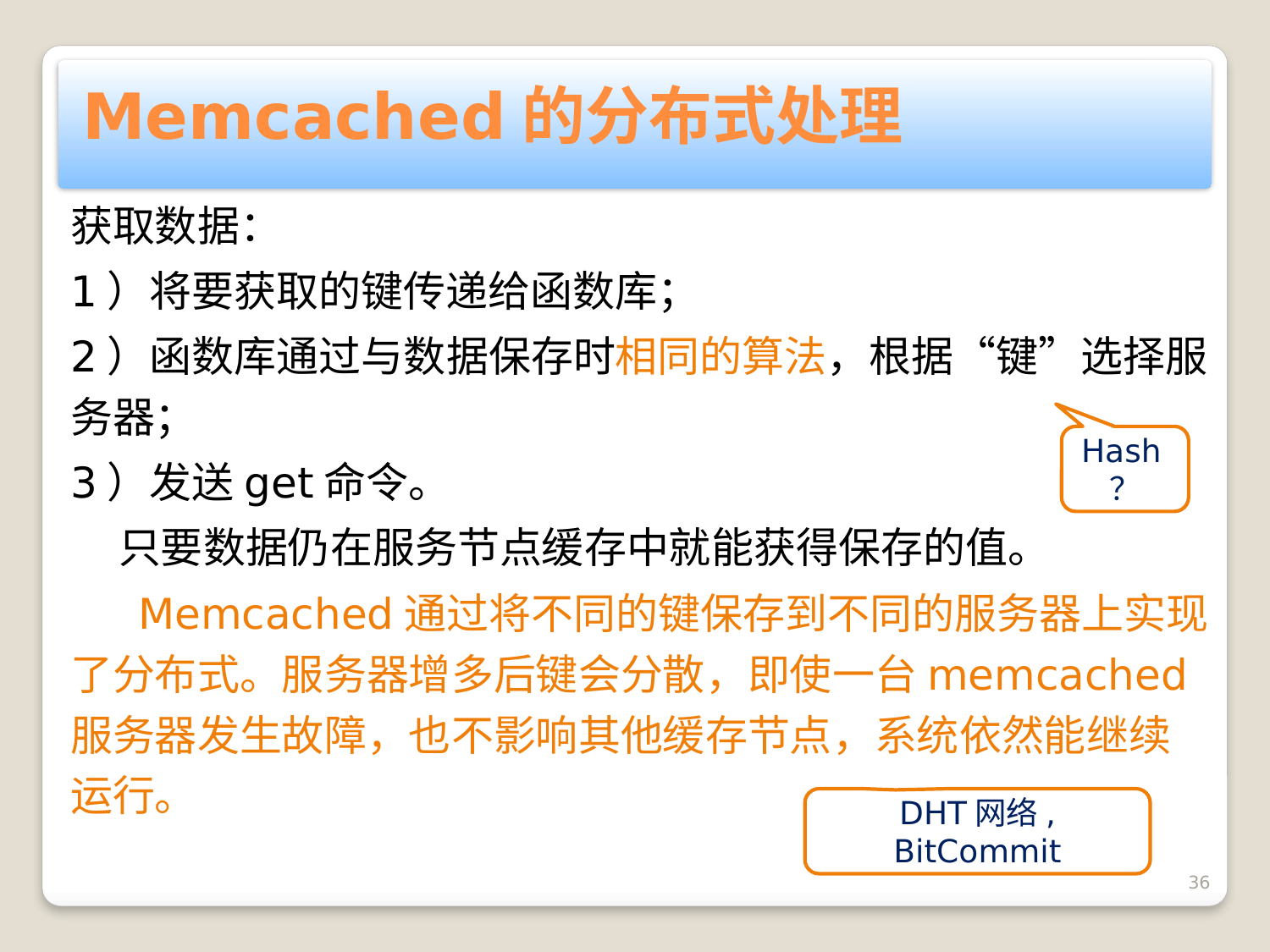

Memcached的分布式处理
获取数据：
1）将要获取的键传递给函数库；
2）函数库通过与数据保存时相同的算法，根据“键”选择服务器；
3）发送get命令。
    只要数据仍在服务节点缓存中就能获得保存的值。
     Memcached通过将不同的键保存到不同的服务器上实现了分布式。服务器增多后键会分散，即使一台memcached服务器发生故障，也不影响其他缓存节点，系统依然能继续运行。
Hash？
DHT网络, BitCommit
36